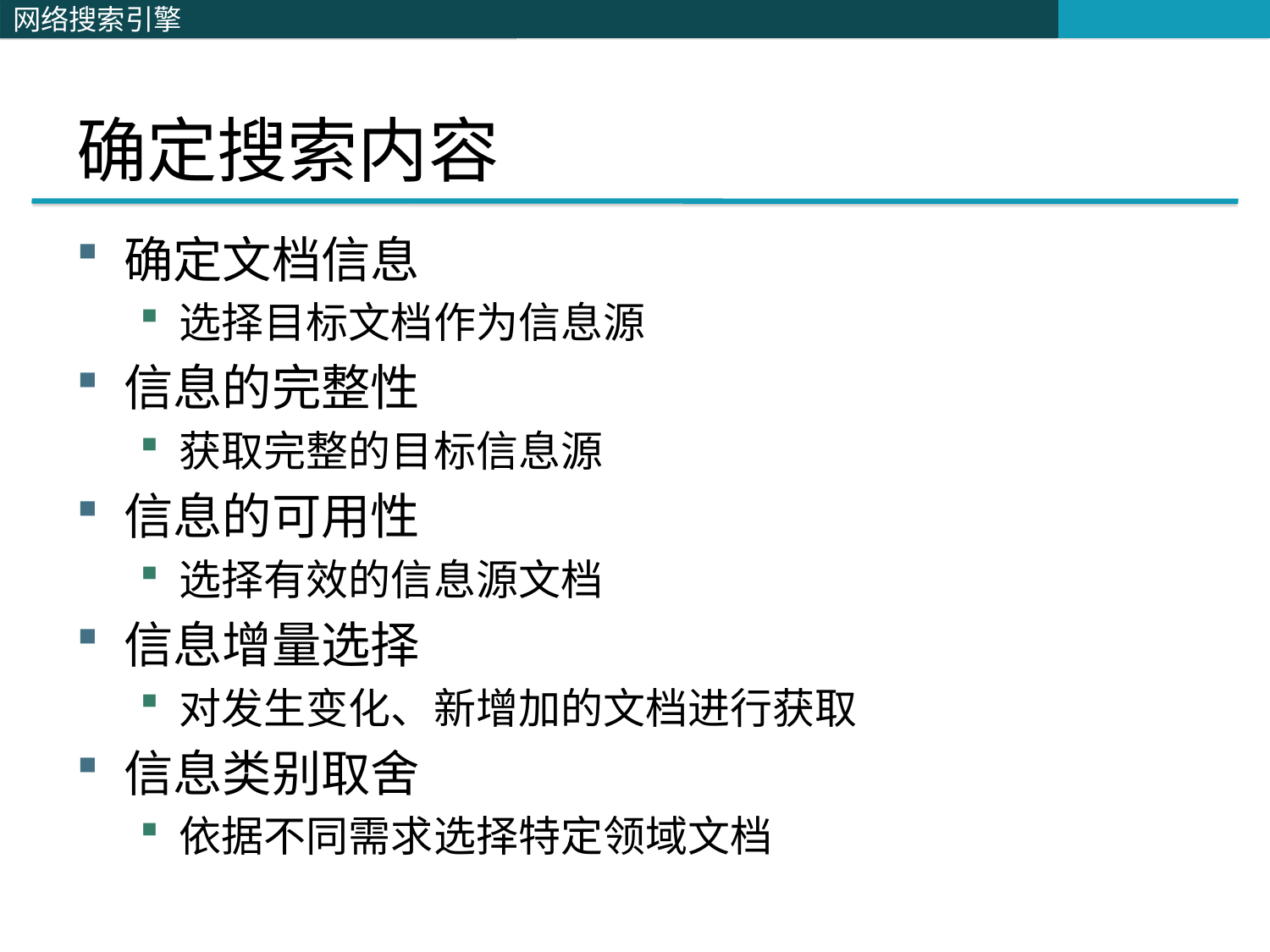

# 确定搜索内容
确定文档信息
选择目标文档作为信息源
信息的完整性
获取完整的目标信息源
信息的可用性
选择有效的信息源文档
信息增量选择
对发生变化、新增加的文档进行获取
信息类别取舍
依据不同需求选择特定领域文档
4